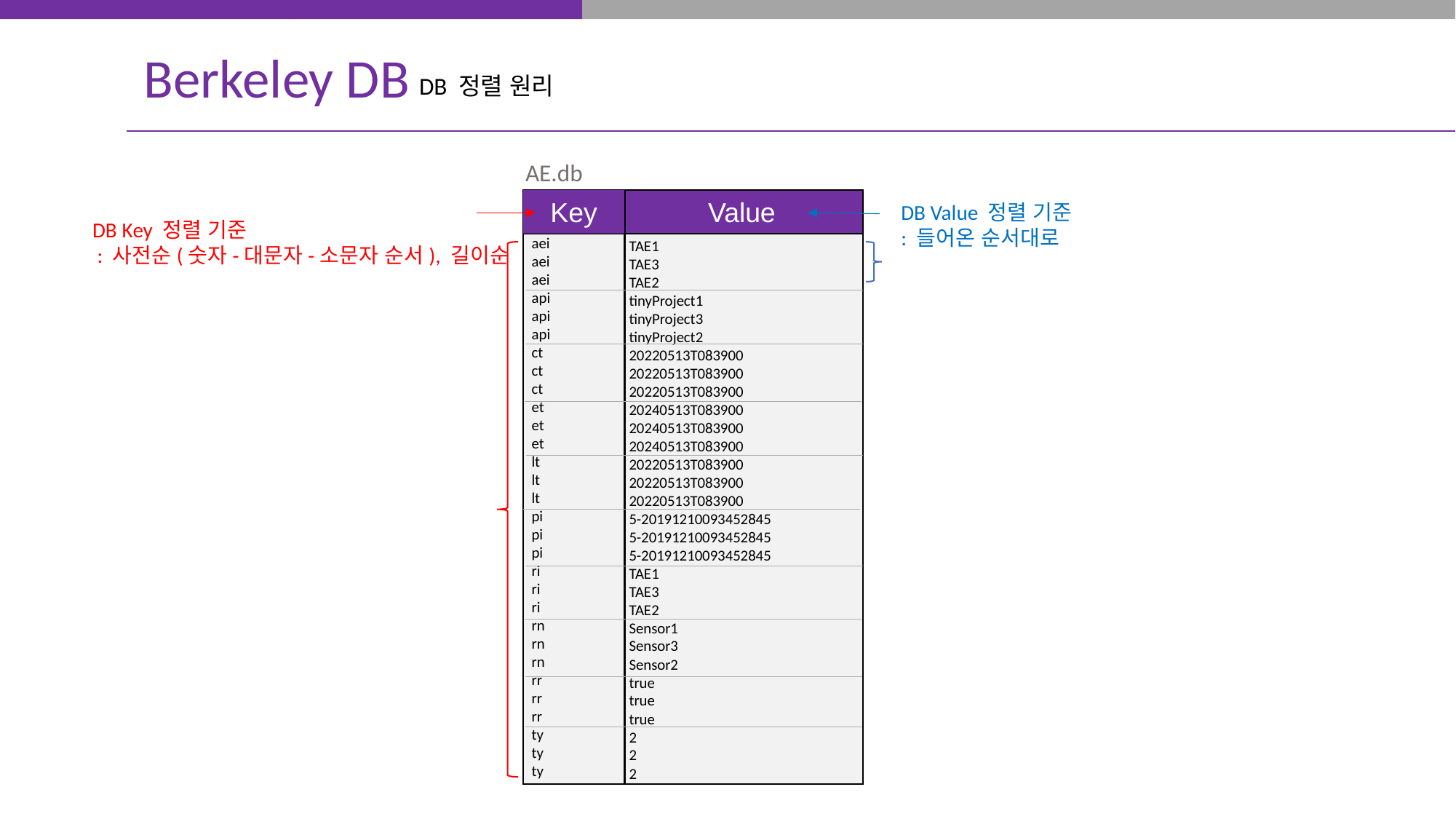

Berkeley DB
DB 정렬 원리
AE.db

Key

Value

DB Value 정렬 기준
: 들어온 순서대로
DB Key 정렬 기준
 : 사전순(숫자-대문자-소문자 순서), 길이순
 aei
 aei
 aei
 api
 api
 api
 ct
 ct
 ct
 et
 et
 et
 lt
 lt
 lt
 pi
 pi
 pi
 ri
 ri
 ri
 rn
 rn
 rn
 rr
 rr
 rr
 ty
 ty
 ty
 TAE1
 TAE3
 TAE2
 tinyProject1
 tinyProject3
 tinyProject2
 20220513T083900
 20220513T083900
 20220513T083900
 20240513T083900
 20240513T083900
 20240513T083900
 20220513T083900
 20220513T083900
 20220513T083900
 5-20191210093452845
 5-20191210093452845
 5-20191210093452845
 TAE1
 TAE3
 TAE2
 Sensor1
 Sensor3
 Sensor2
 true
 true
 true
 2
 2
 2